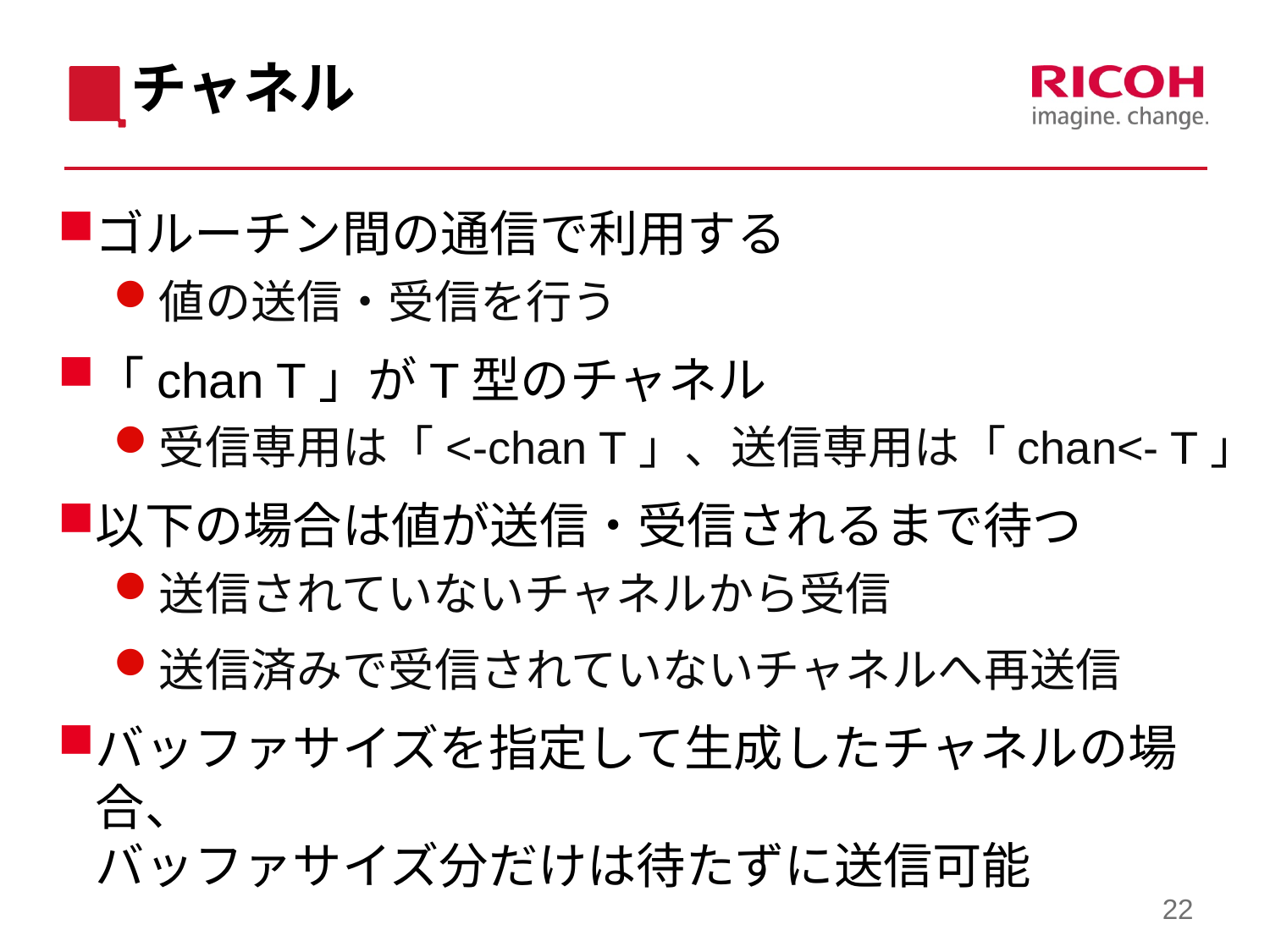

# チャネル
ゴルーチン間の通信で利用する
値の送信・受信を行う
「chan T」がT型のチャネル
受信専用は「<-chan T」、送信専用は「chan<- T」
以下の場合は値が送信・受信されるまで待つ
送信されていないチャネルから受信
送信済みで受信されていないチャネルへ再送信
バッファサイズを指定して生成したチャネルの場合、
バッファサイズ分だけは待たずに送信可能
22